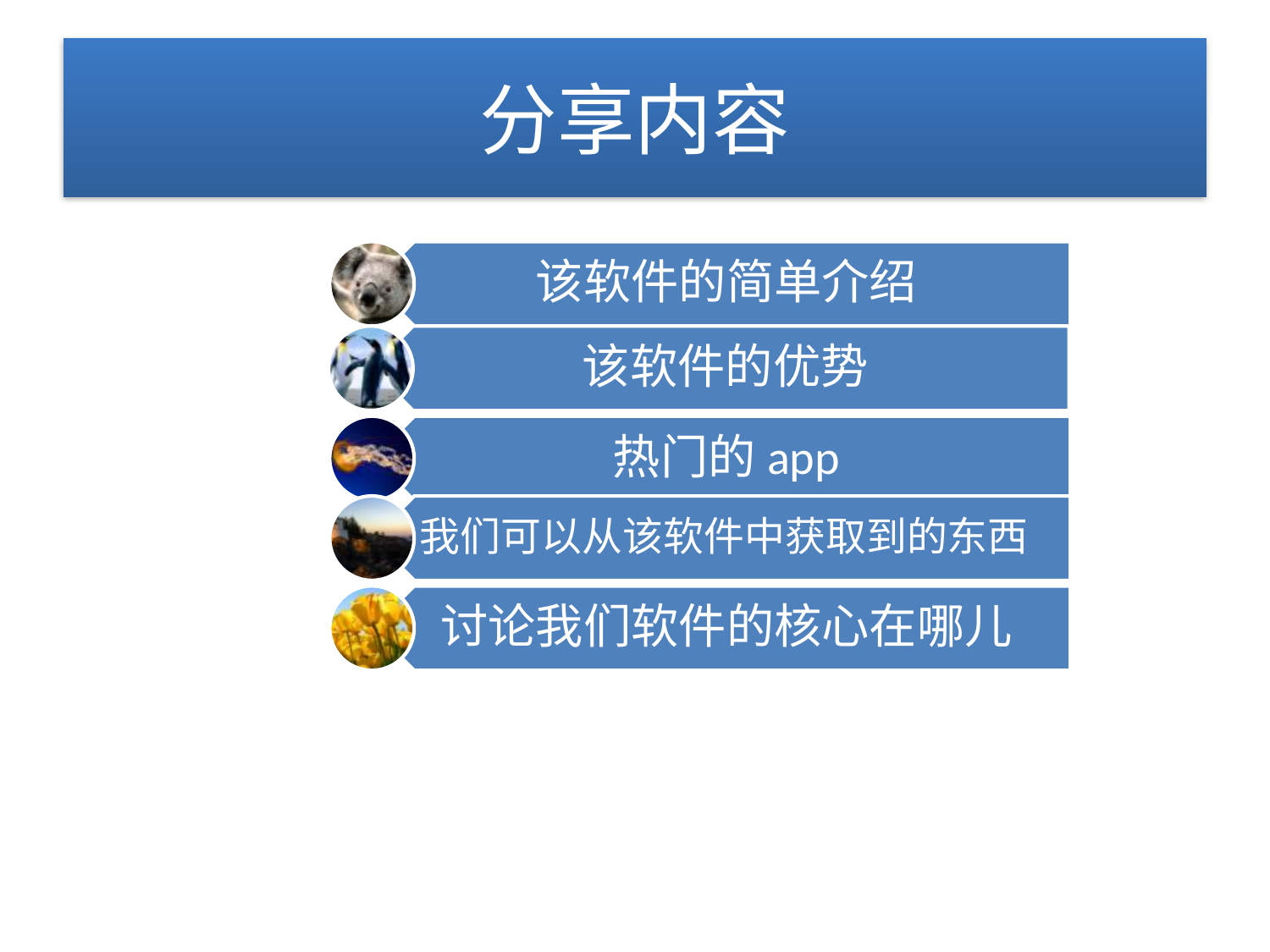

# 分享内容
该软件的简单介绍
该软件的优势
热门的app
我们可以从该软件中获取到的东西
讨论我们软件的核心在哪儿